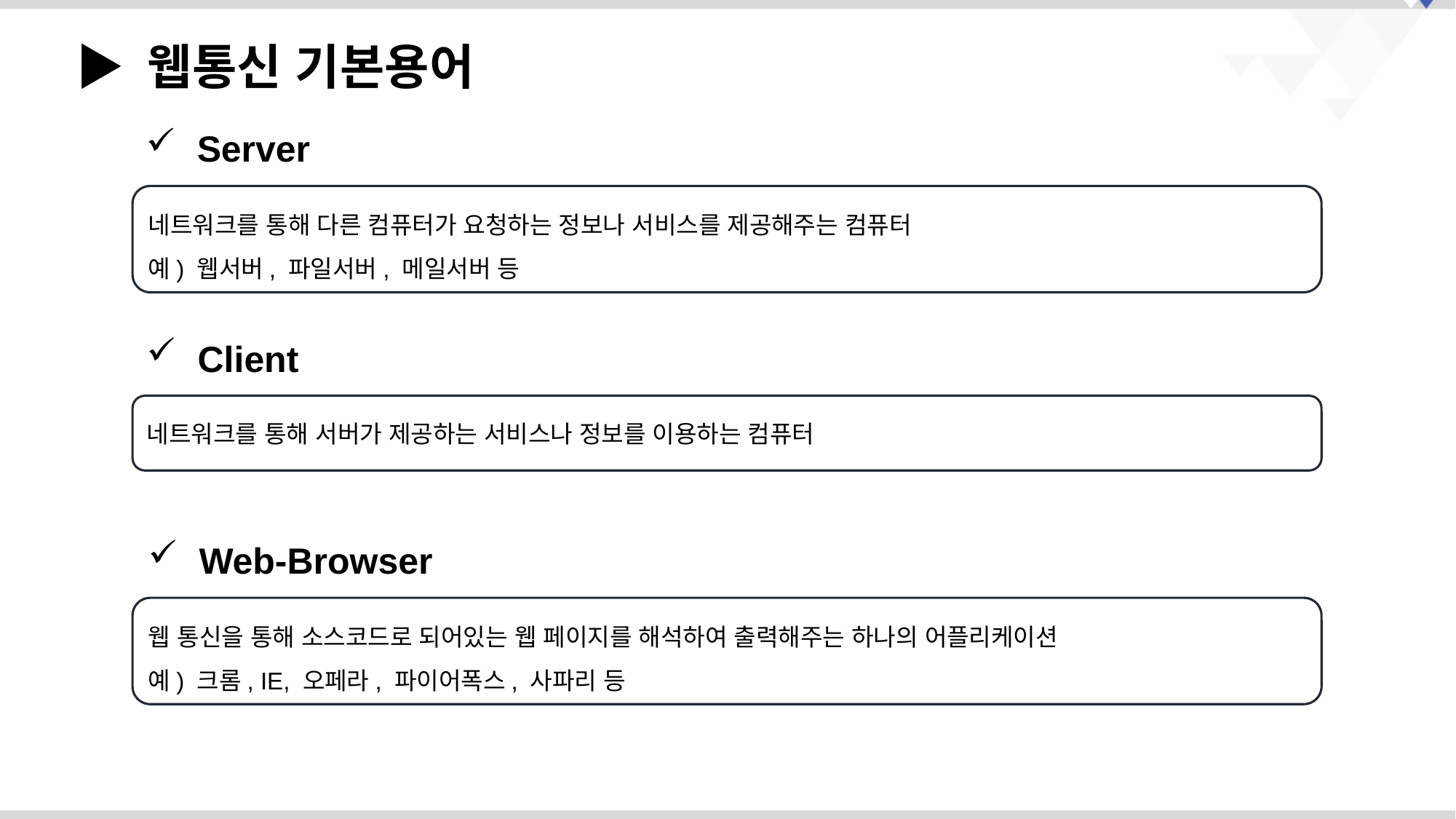

▶ 웹통신 기본용어
 Server
네트워크를 통해 다른 컴퓨터가 요청하는 정보나 서비스를 제공해주는 컴퓨터
예) 웹서버, 파일서버, 메일서버 등
 Client
네트워크를 통해 서버가 제공하는 서비스나 정보를 이용하는 컴퓨터
 Web-Browser
웹 통신을 통해 소스코드로 되어있는 웹 페이지를 해석하여 출력해주는 하나의 어플리케이션
예) 크롬, IE, 오페라, 파이어폭스, 사파리 등